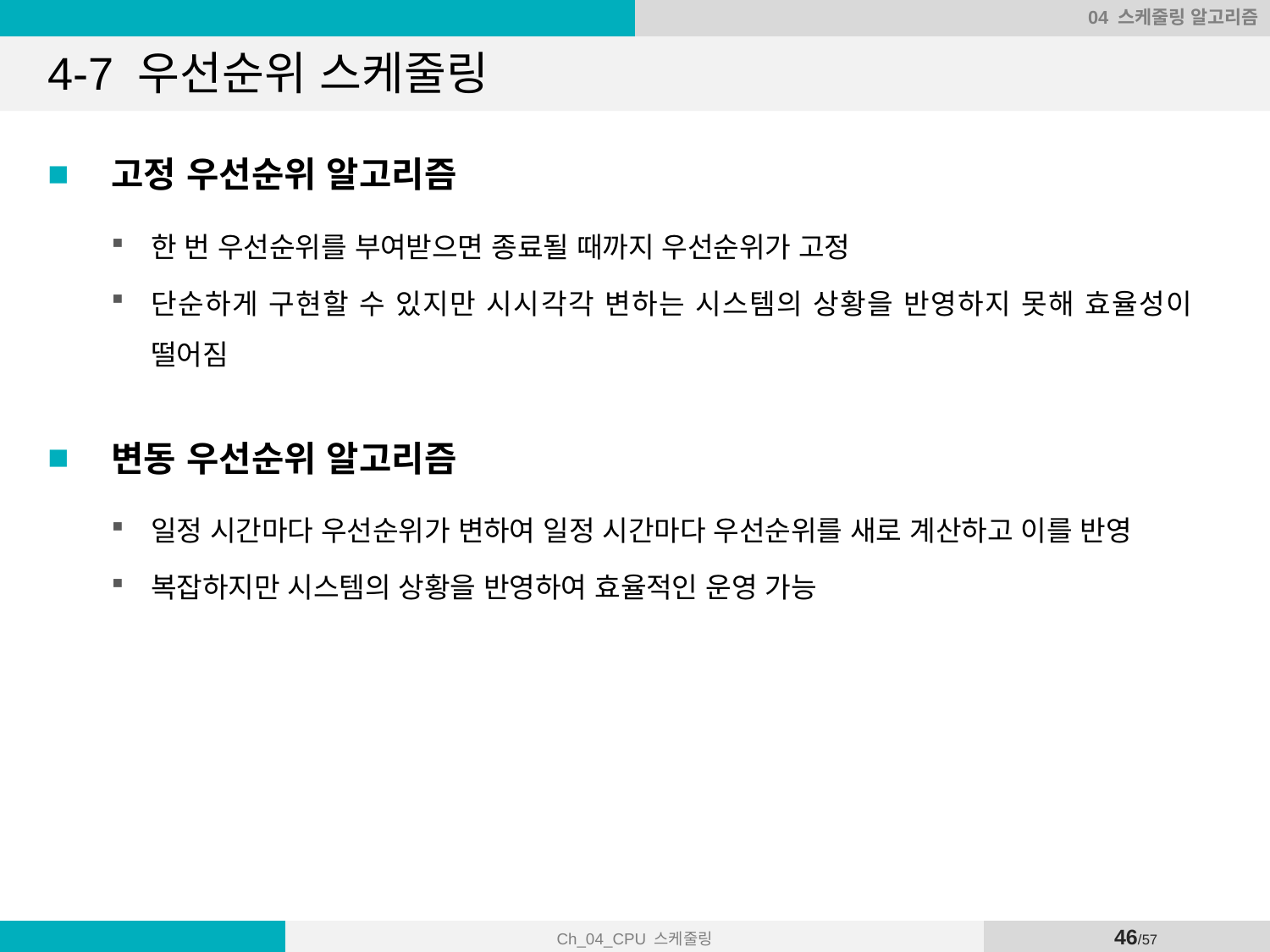

04 스케줄링 알고리즘
# 4-7 우선순위 스케줄링
고정 우선순위 알고리즘

한 번 우선순위를 부여받으면 종료될 때까지 우선순위가 고정
단순하게 구현할 수 있지만 시시각각 변하는 시스템의 상황을 반영하지 못해 효율성이 떨어짐

변동 우선순위 알고리즘

일정 시간마다 우선순위가 변하여 일정 시간마다 우선순위를 새로 계산하고 이를 반영
복잡하지만 시스템의 상황을 반영하여 효율적인 운영 가능